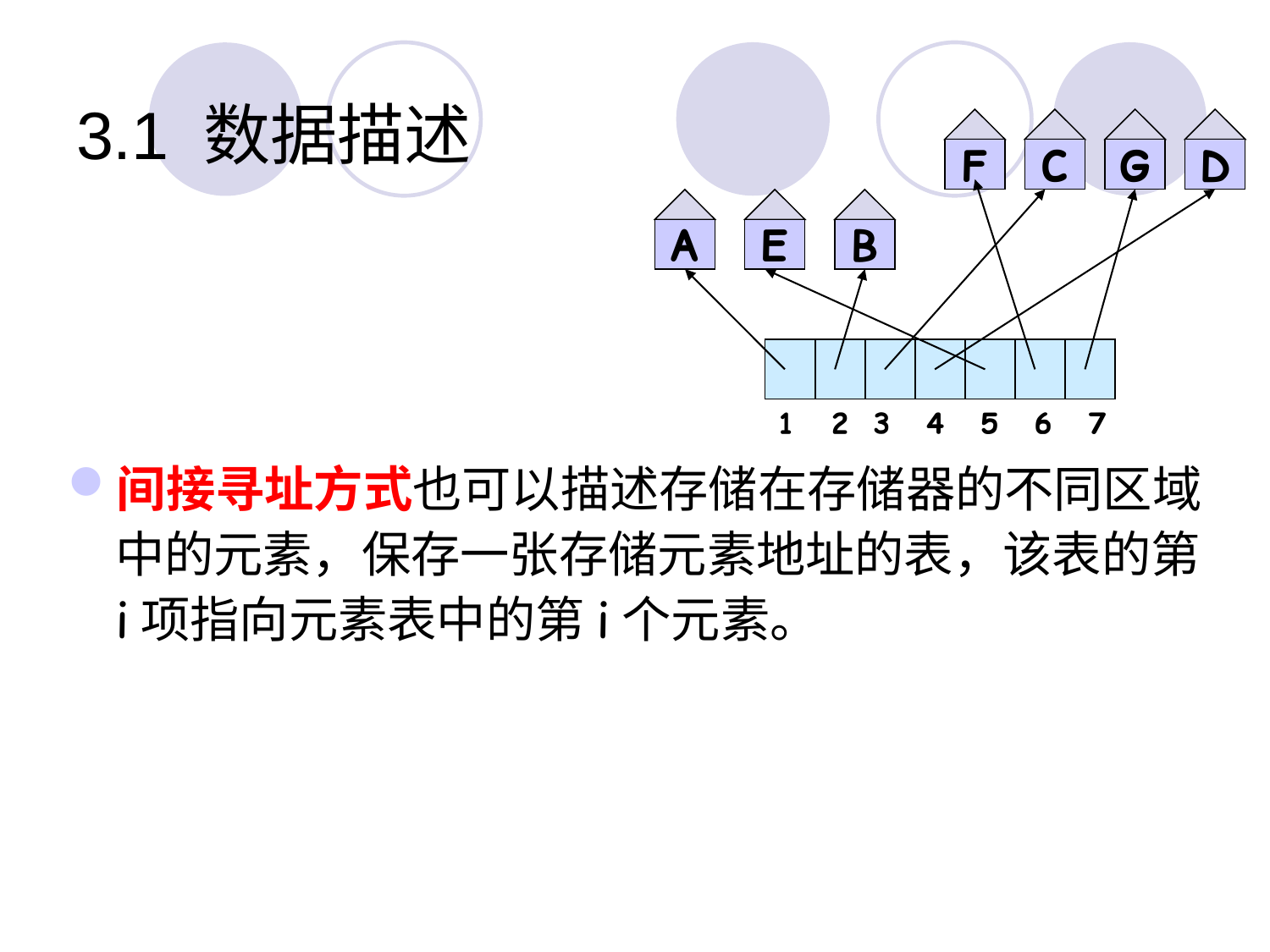

# 3.1	数据描述

F

C

G

D

A

E

B

1   2  3   4   5   6   7
间接寻址方式也可以描述存储在存储器的不同区域中的元素，保存一张存储元素地址的表，该表的第i项指向元素表中的第i个元素。

4